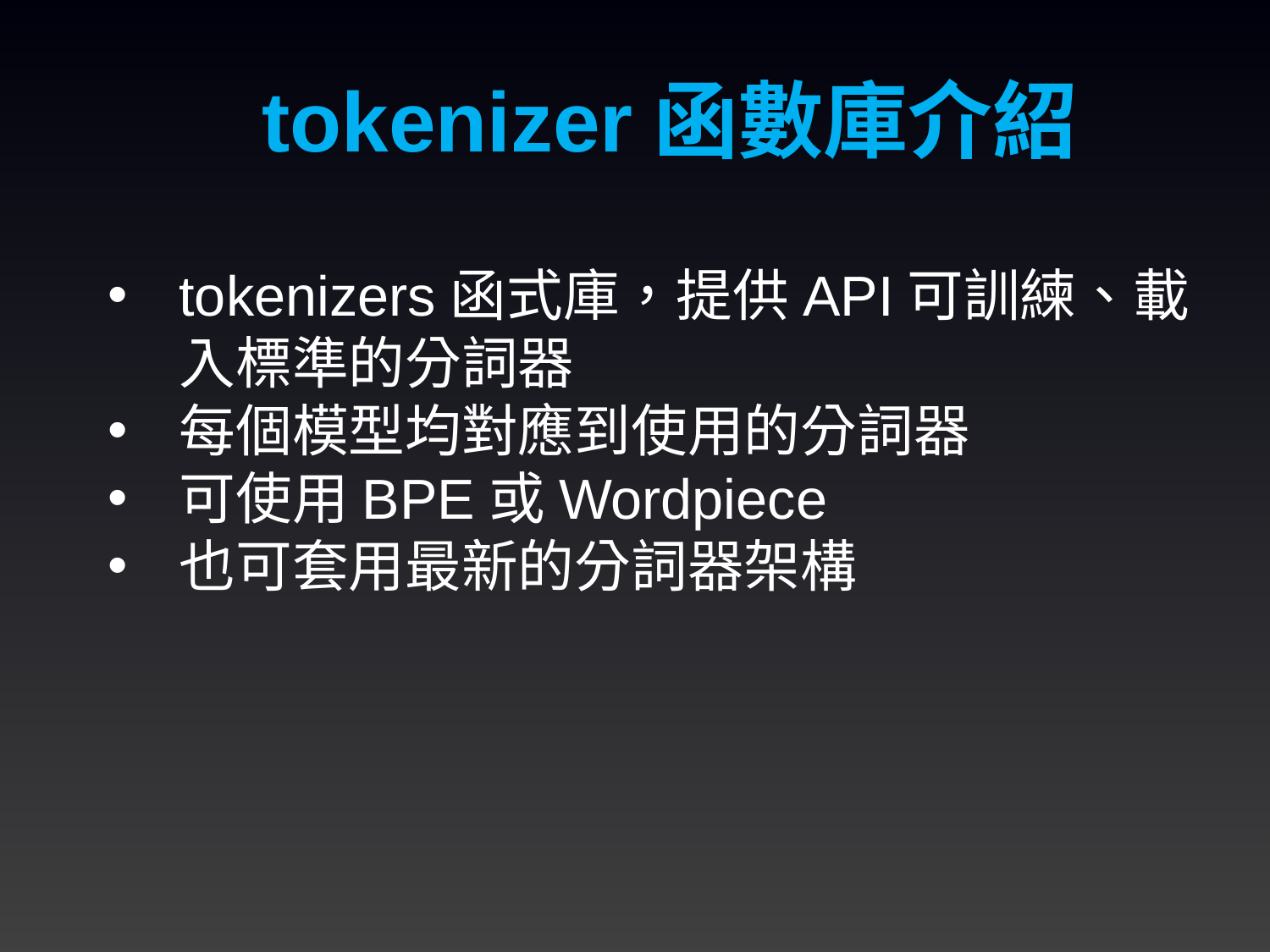

tokenizer函數庫介紹
tokenizers函式庫，提供API可訓練、載入標準的分詞器
每個模型均對應到使用的分詞器
可使用BPE或Wordpiece
也可套用最新的分詞器架構